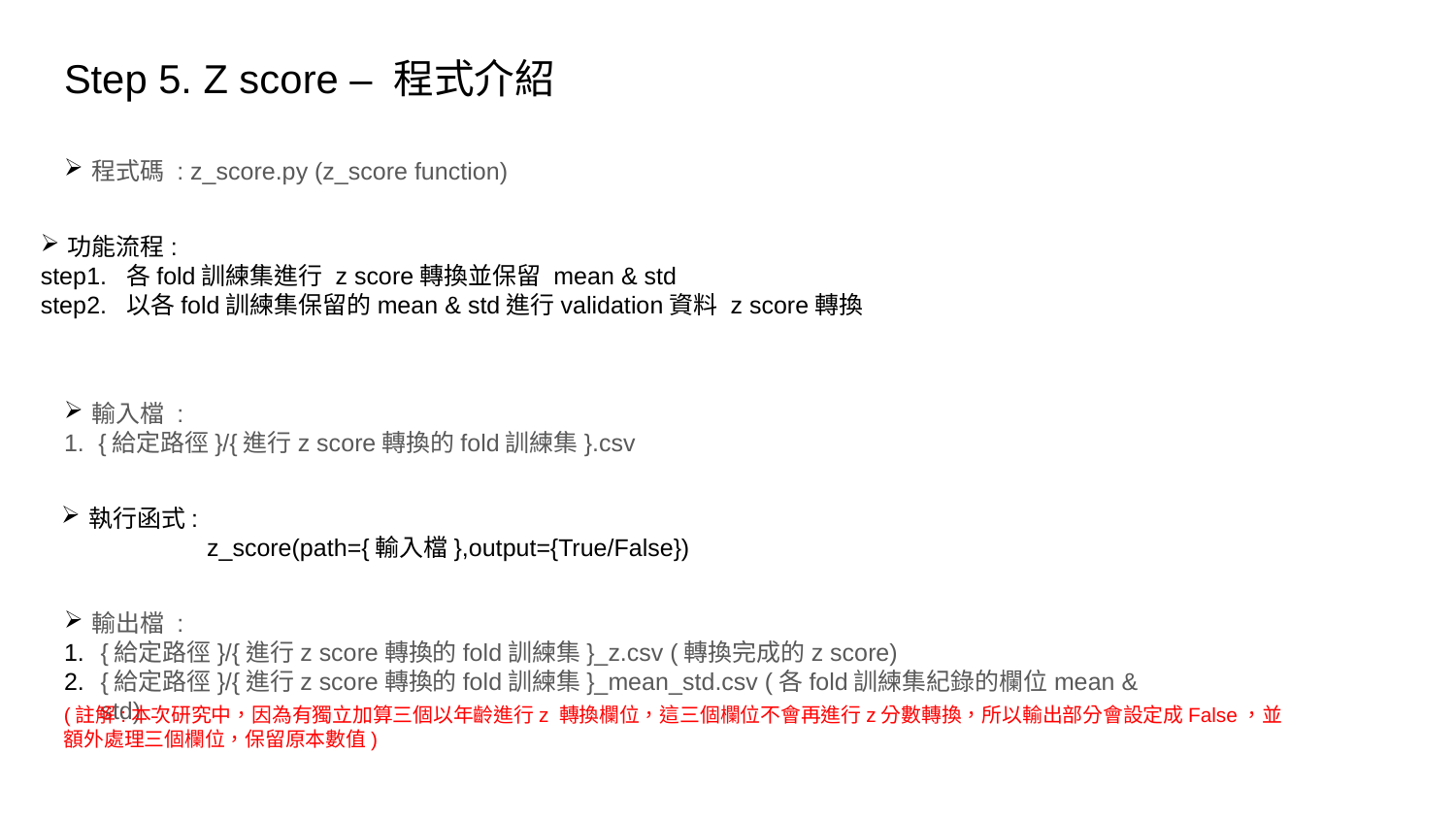

# Step 5. Z score – 程式介紹
程式碼 : z_score.py (z_score function)
功能流程:
step1.  各fold訓練集進行 z score轉換並保留 mean & std
step2.  以各fold訓練集保留的mean & std進行validation資料 z score轉換
輸入檔 :
1.  {給定路徑}/{進行z score轉換的fold訓練集}.csv
執行函式:
	z_score(path={輸入檔},output={True/False})
輸出檔 :
{給定路徑}/{進行z score轉換的fold訓練集}_z.csv (轉換完成的z score)
{給定路徑}/{進行z score轉換的fold訓練集}_mean_std.csv (各fold訓練集紀錄的欄位mean & std)
(註解:本次研究中，因為有獨立加算三個以年齡進行z 轉換欄位，這三個欄位不會再進行z分數轉換，所以輸出部分會設定成False，並額外處理三個欄位，保留原本數值)